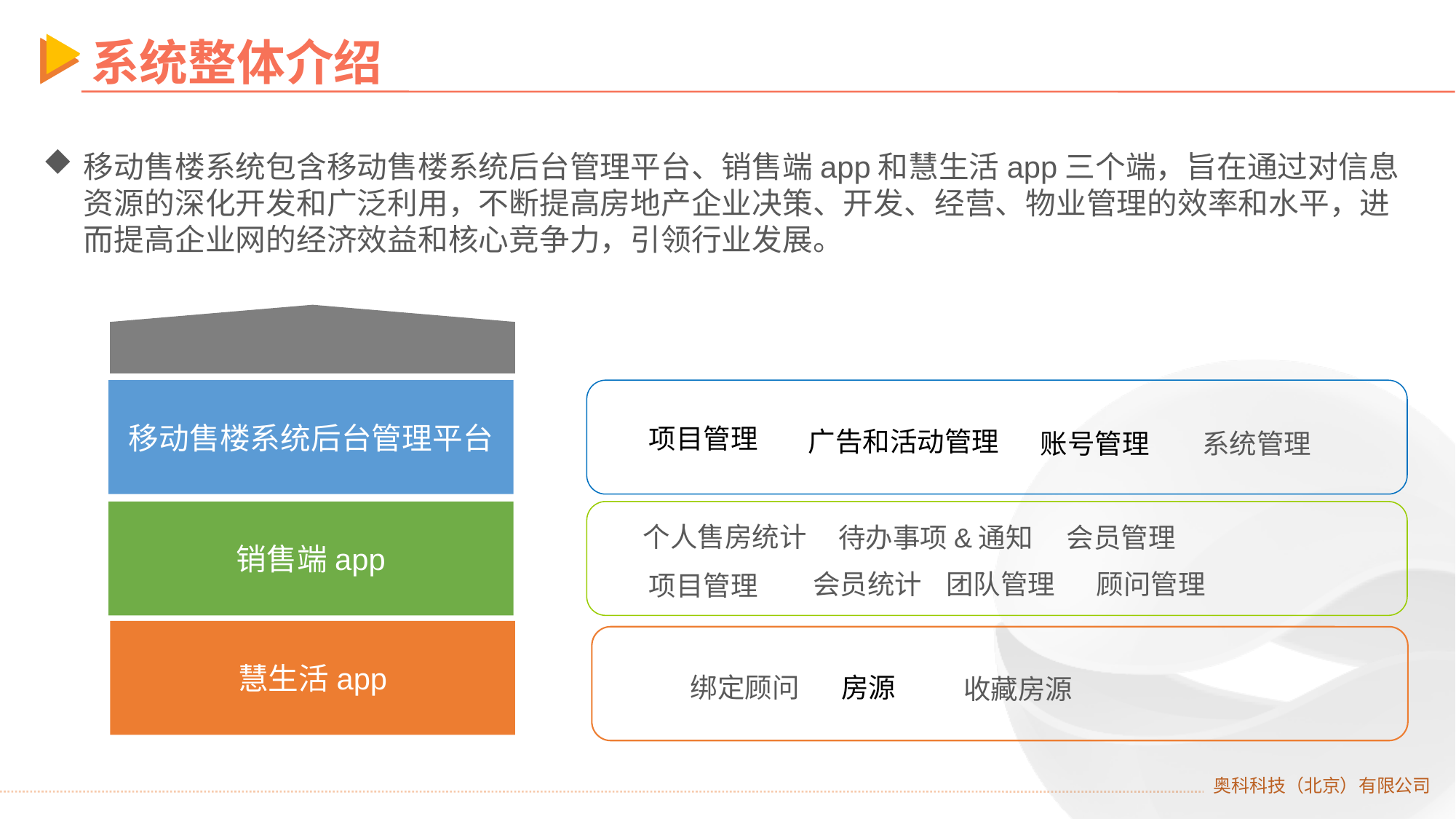

系统整体介绍

移动售楼系统包含移动售楼系统后台管理平台、销售端app和慧生活app三个端，旨在通过对信息资源的深化开发和广泛利用，不断提高房地产企业决策、开发、经营、物业管理的效率和水平，进而提高企业网的经济效益和核心竞争力，引领行业发展。
移动售楼系统后台管理平台

项目管理
广告和活动管理
账号管理
系统管理
销售端app

个人售房统计
待办事项&通知
会员管理
团队管理
会员统计
顾问管理
项目管理

慧生活app

绑定顾问
房源
收藏房源